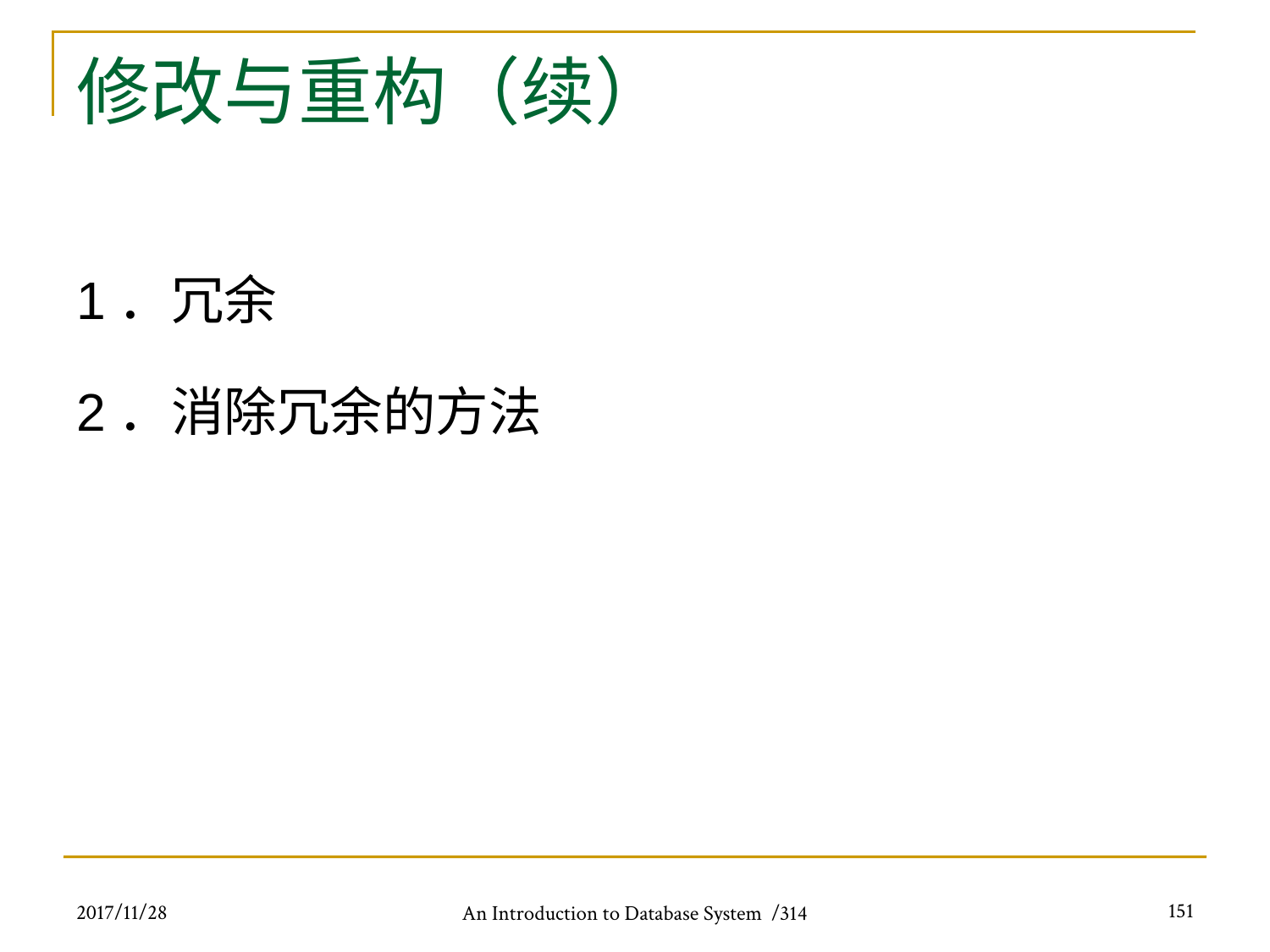

# 修改与重构（续）
1．冗余
2．消除冗余的方法
2017/11/28
151
An Introduction to Database System  /314